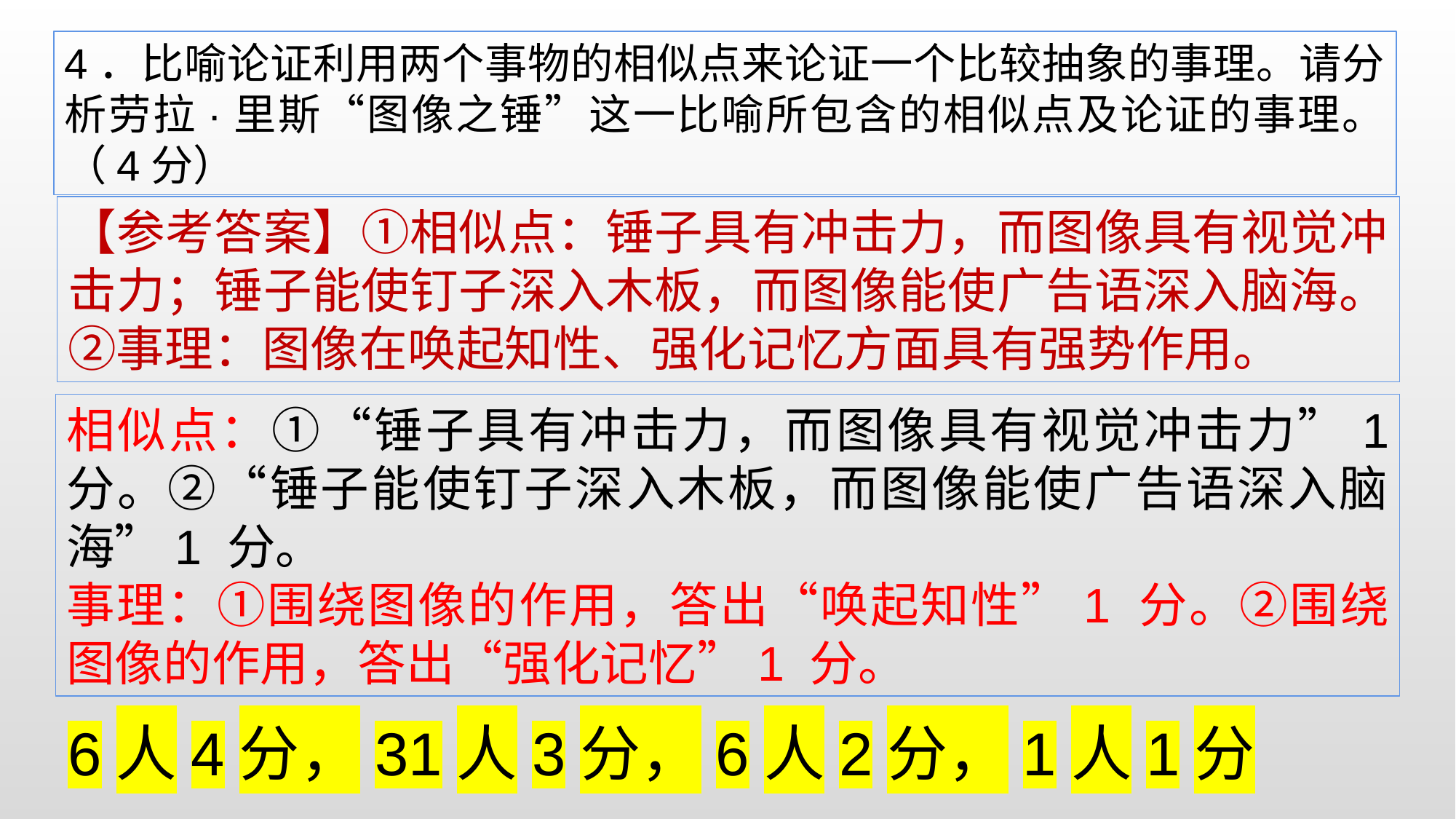

4．比喻论证利用两个事物的相似点来论证一个比较抽象的事理。请分析劳拉·里斯“图像之锤”这一比喻所包含的相似点及论证的事理。（4分）

【参考答案】①相似点：锤子具有冲击力，而图像具有视觉冲击力；锤子能使钉子深入木板，而图像能使广告语深入脑海。②事理：图像在唤起知性、强化记忆方面具有强势作用。
相似点：①“锤子具有冲击力，而图像具有视觉冲击力”1 分。②“锤子能使钉子深入木板，而图像能使广告语深入脑海”1 分。
事理：①围绕图像的作用，答出“唤起知性”1 分。②围绕图像的作用，答出“强化记忆”1 分。
6人4分，31人3分，6人2分，1人1分